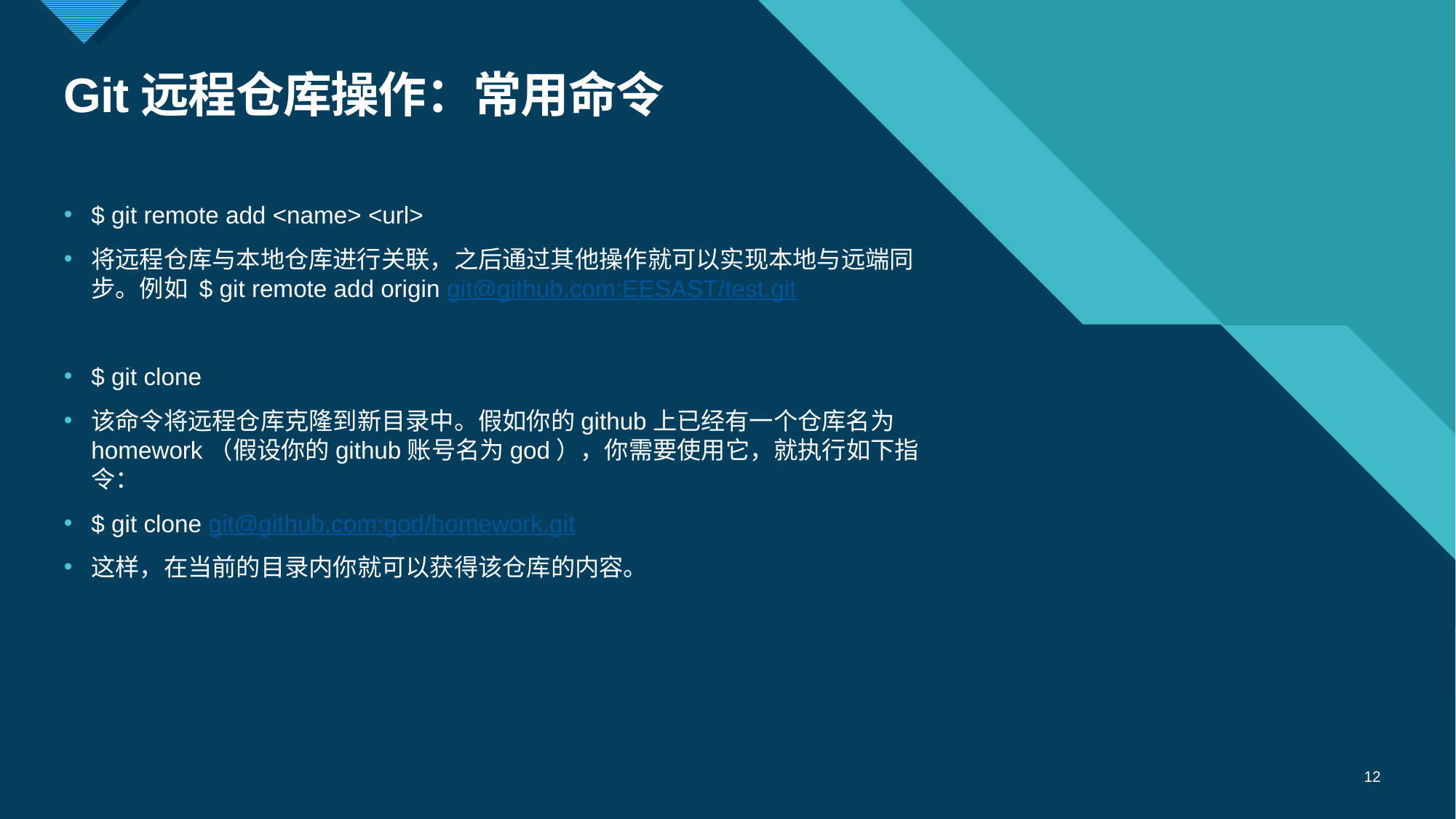

# Git远程仓库操作：常用命令
$ git remote add <name> <url>
将远程仓库与本地仓库进行关联，之后通过其他操作就可以实现本地与远端同步。例如 $ git remote add origin git@github.com:EESAST/test.git

$ git clone
该命令将远程仓库克隆到新目录中。假如你的github上已经有一个仓库名为homework（假设你的github账号名为god），你需要使用它，就执行如下指令：
$ git clone git@github.com:god/homework.git
这样，在当前的目录内你就可以获得该仓库的内容。

12